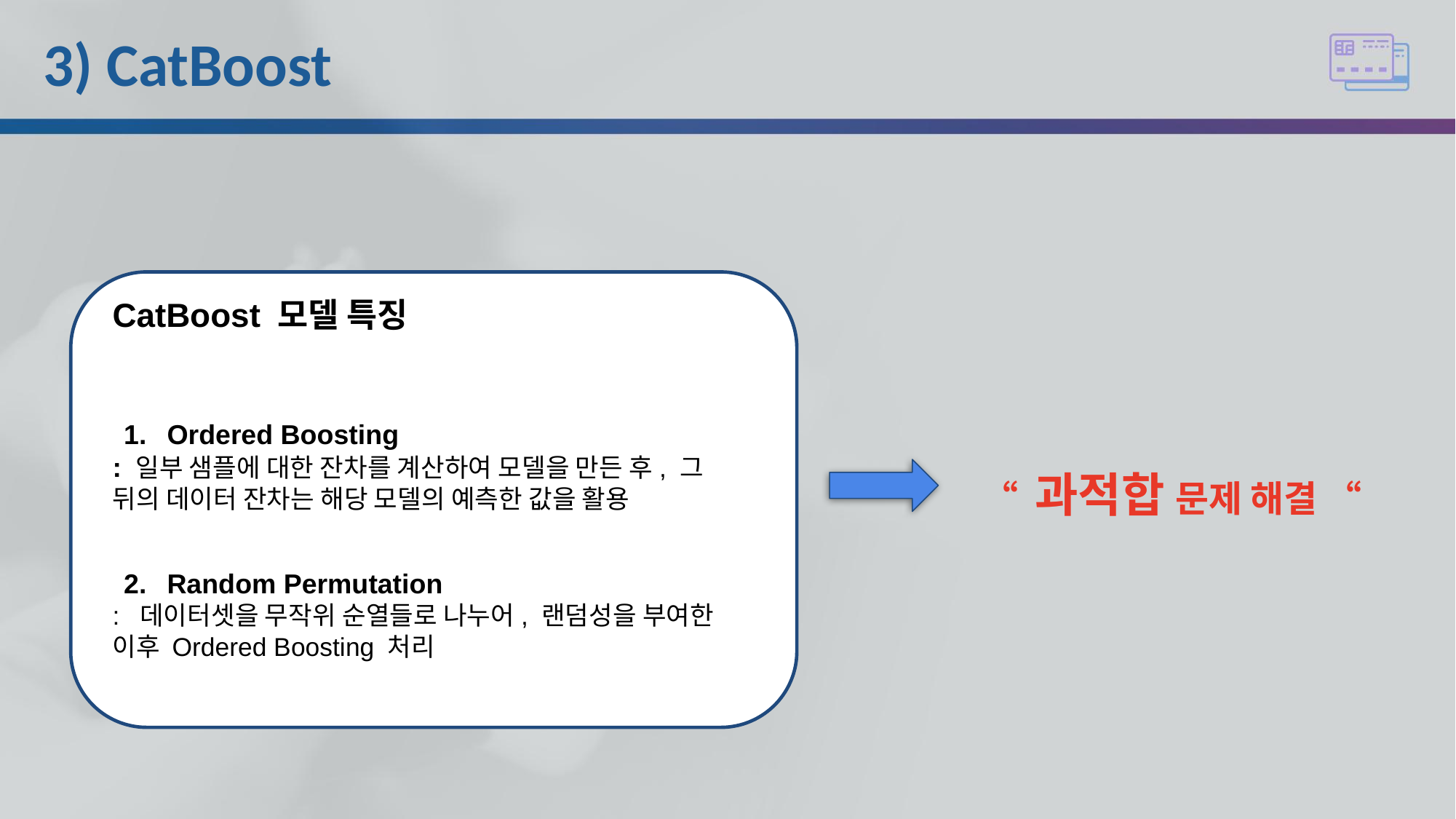

# 3) CatBoost

CatBoost 모델 특징

Ordered Boosting
: 일부 샘플에 대한 잔차를 계산하여 모델을 만든 후, 그 뒤의 데이터 잔차는 해당 모델의 예측한 값을 활용

Random Permutation
:  데이터셋을 무작위 순열들로 나누어, 랜덤성을 부여한 이후 Ordered Boosting 처리
“ 과적합 문제 해결 “